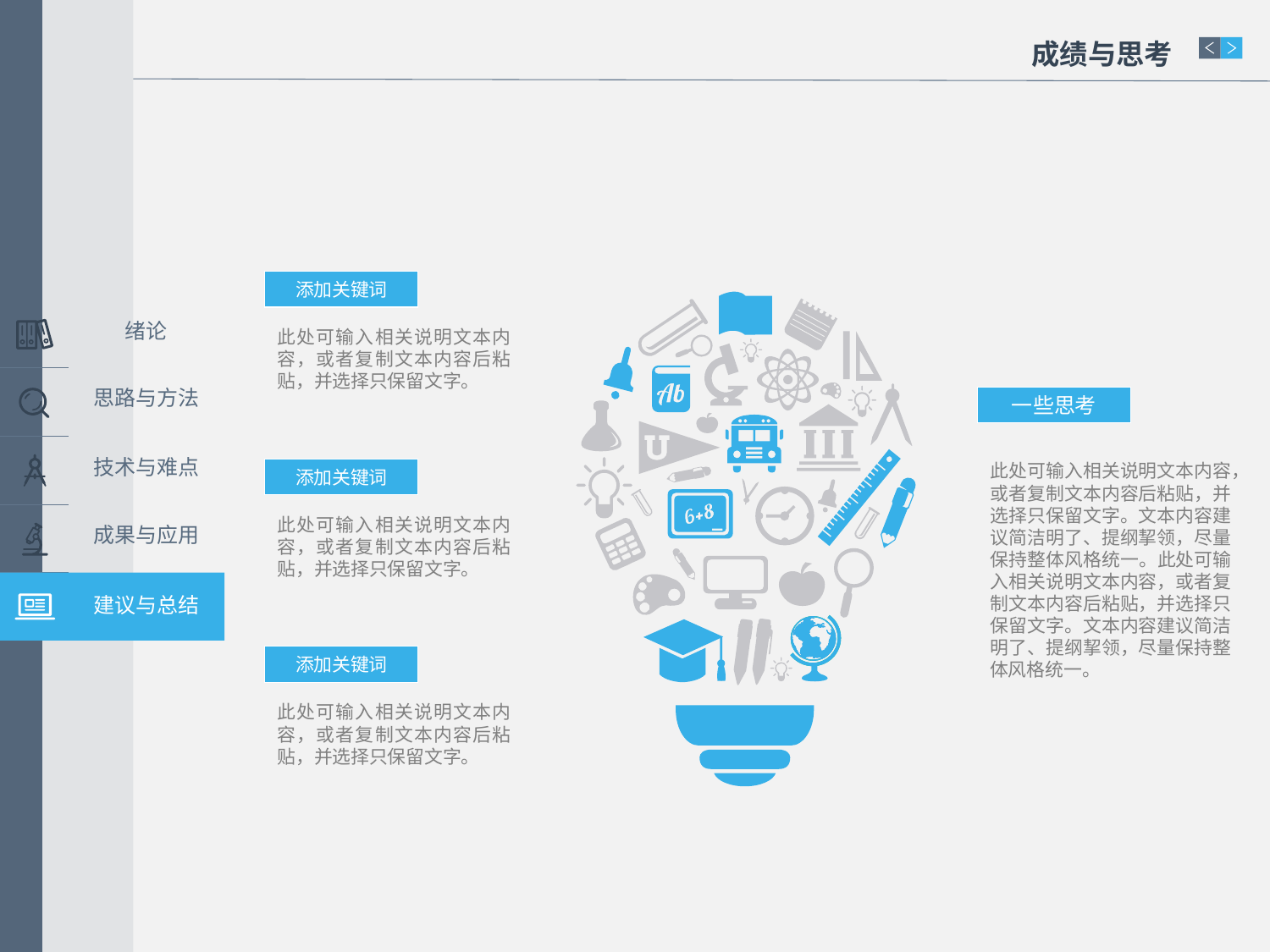

成绩与思考

添加关键词
此处可输入相关说明文本内容，或者复制文本内容后粘贴，并选择只保留文字。

绪论

思路与方法

技术与难点

成果与应用

建议与总结

一些思考
此处可输入相关说明文本内容，或者复制文本内容后粘贴，并选择只保留文字。文本内容建议简洁明了、提纲挈领，尽量保持整体风格统一。此处可输入相关说明文本内容，或者复制文本内容后粘贴，并选择只保留文字。文本内容建议简洁明了、提纲挈领，尽量保持整体风格统一。
添加关键词
此处可输入相关说明文本内容，或者复制文本内容后粘贴，并选择只保留文字。
添加关键词
此处可输入相关说明文本内容，或者复制文本内容后粘贴，并选择只保留文字。